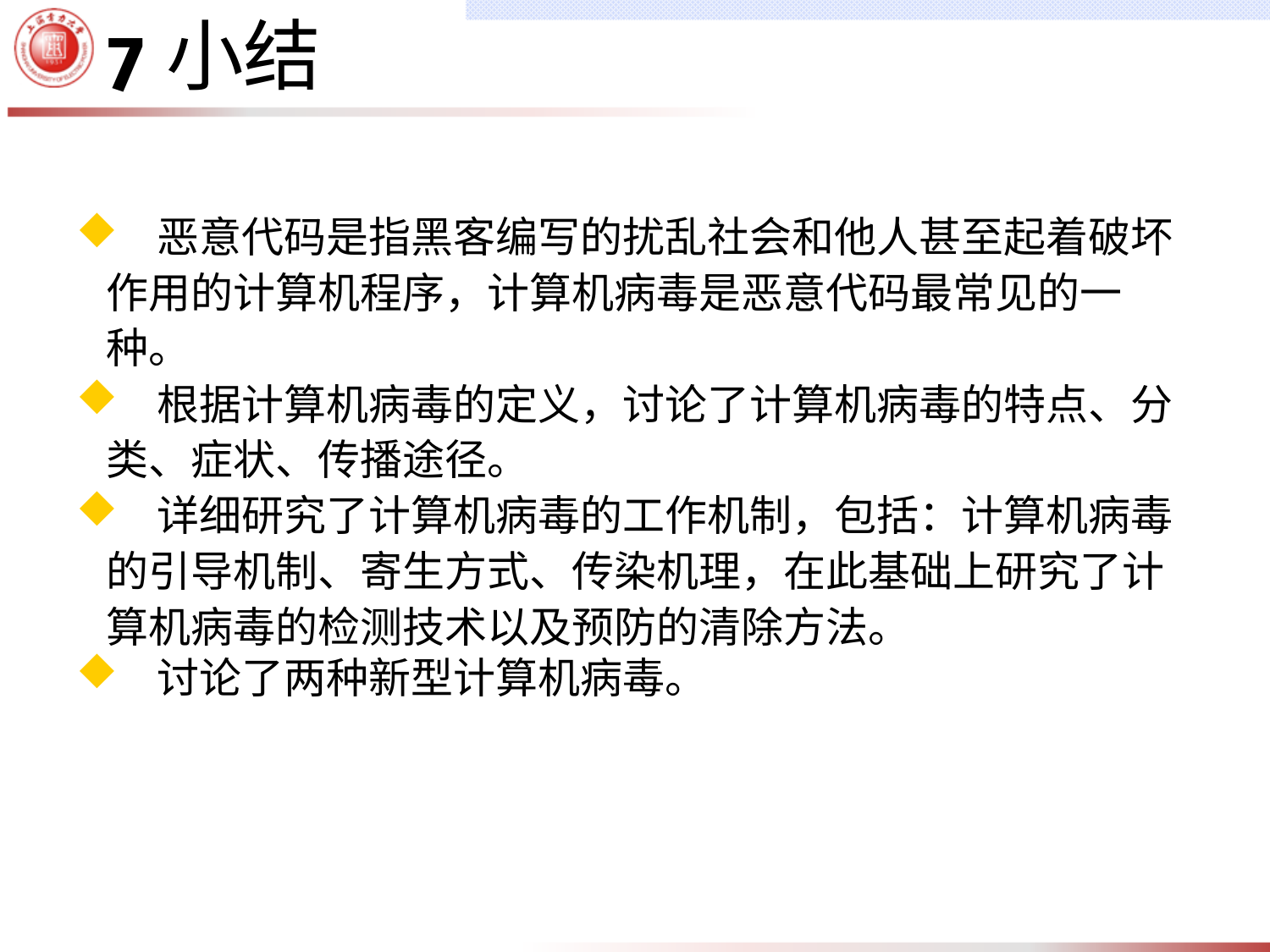

小结
7
   恶意代码是指黑客编写的扰乱社会和他人甚至起着破坏作用的计算机程序，计算机病毒是恶意代码最常见的一种。
   根据计算机病毒的定义，讨论了计算机病毒的特点、分类、症状、传播途径。
   详细研究了计算机病毒的工作机制，包括：计算机病毒的引导机制、寄生方式、传染机理，在此基础上研究了计算机病毒的检测技术以及预防的清除方法。
   讨论了两种新型计算机病毒。